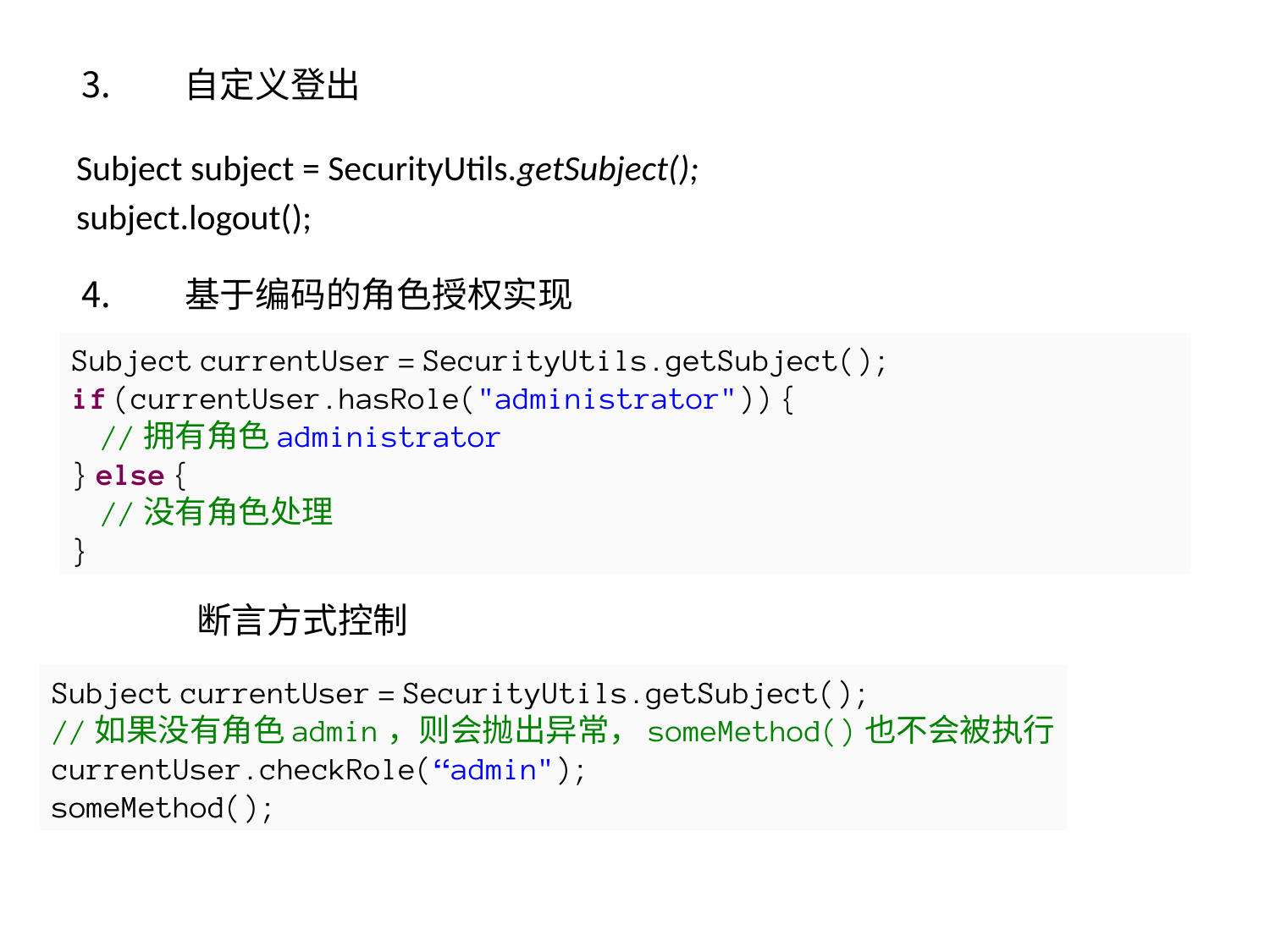

# 自定义登出
Subject subject = SecurityUtils.getSubject();
subject.logout();
基于编码的角色授权实现
Subject currentUser = SecurityUtils.getSubject();
if (currentUser.hasRole("administrator")) {
    //拥有角色administrator
} else {
    //没有角色处理
}
断言方式控制
Subject currentUser = SecurityUtils.getSubject();
//如果没有角色admin，则会抛出异常，someMethod()也不会被执行
currentUser.checkRole(“admin");
someMethod();